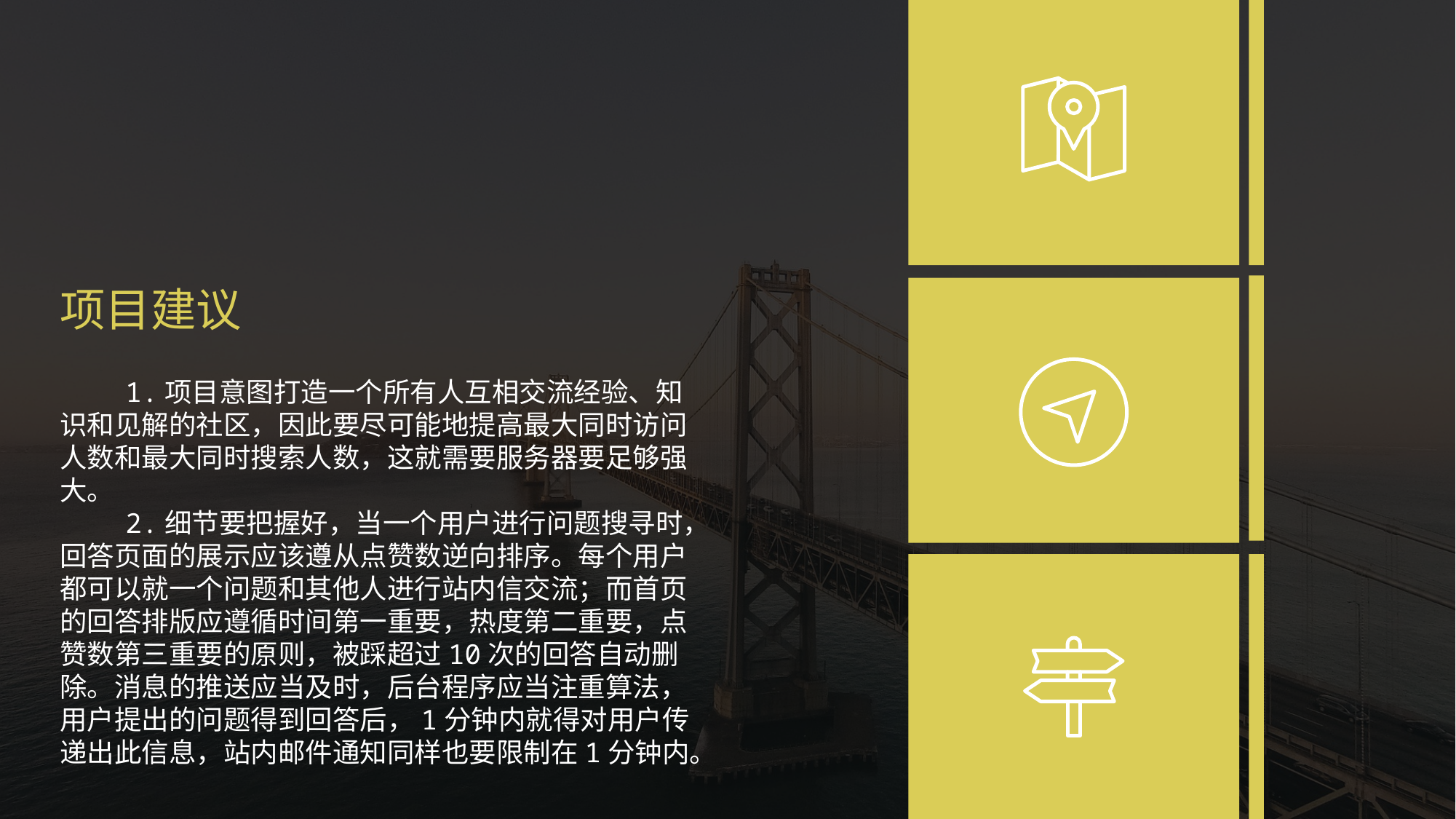

项目建议

    1.项目意图打造一个所有人互相交流经验、知识和见解的社区，因此要尽可能地提高最大同时访问人数和最大同时搜索人数，这就需要服务器要足够强大。
    2.细节要把握好，当一个用户进行问题搜寻时，回答页面的展示应该遵从点赞数逆向排序。每个用户都可以就一个问题和其他人进行站内信交流；而首页的回答排版应遵循时间第一重要，热度第二重要，点赞数第三重要的原则，被踩超过10次的回答自动删除。消息的推送应当及时，后台程序应当注重算法，用户提出的问题得到回答后，1分钟内就得对用户传递出此信息，站内邮件通知同样也要限制在1分钟内。